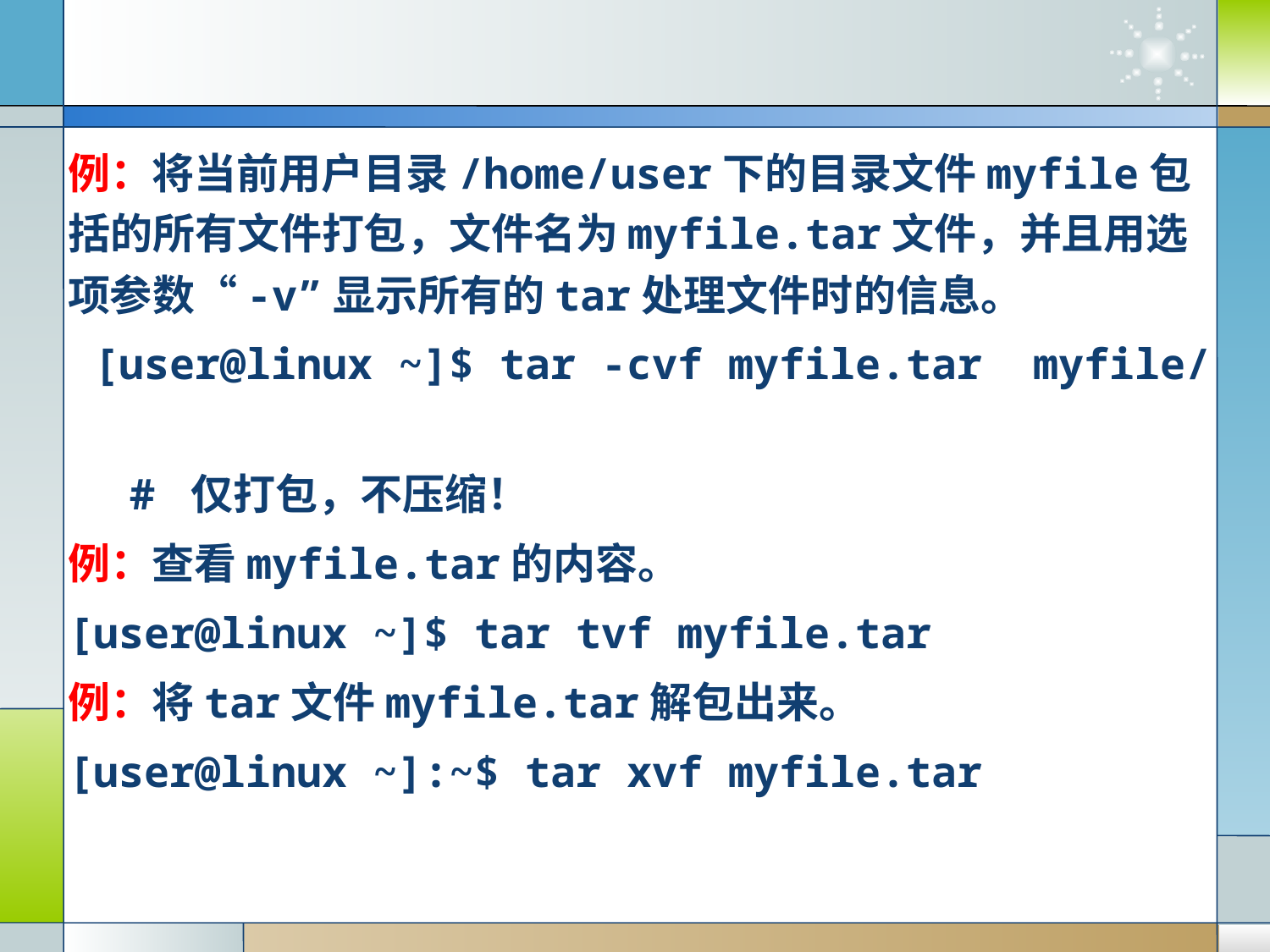

#
例：将当前用户目录/home/user下的目录文件myfile包括的所有文件打包，文件名为myfile.tar文件，并且用选项参数“-v”显示所有的tar处理文件时的信息。
 [user@linux ~]$ tar -cvf myfile.tar  myfile/
　 # 仅打包，不压缩！
例：查看myfile.tar的内容。
[user@linux ~]$ tar tvf myfile.tar
例：将tar文件myfile.tar解包出来。
[user@linux ~]:~$ tar xvf myfile.tar

80